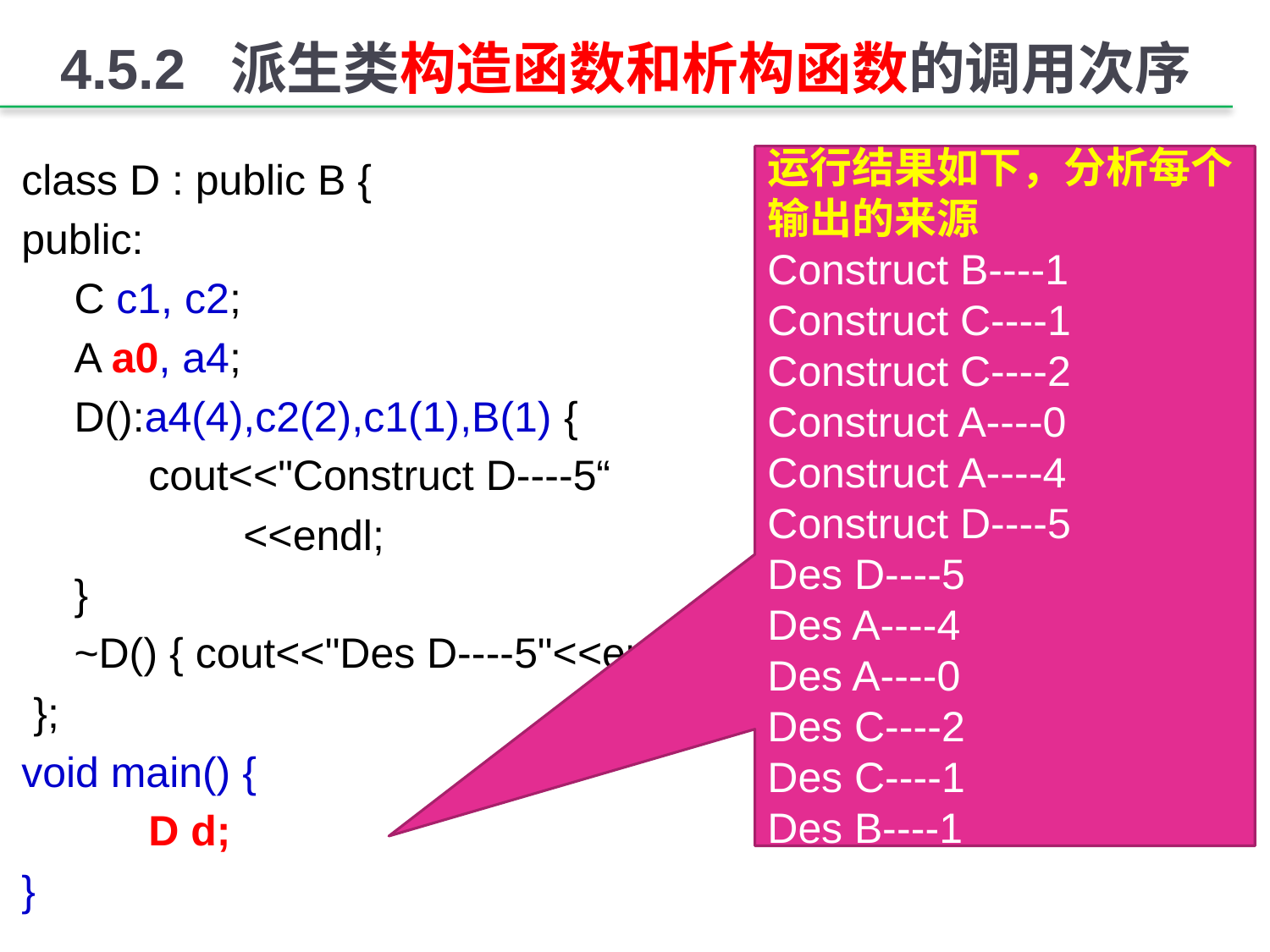

# 4.5.2  派生类构造函数和析构函数的调用次序
class D : public B {
public:
　C c1, c2;
　A a0, a4;
　D():a4(4),c2(2),c1(1),B(1) {
	cout<<"Construct D----5“
　　　　　<<endl;
　}
　~D() { cout<<"Des D----5"<<endl; }
 };
void main() {
	D d;
}
运行结果如下，分析每个输出的来源
Construct B----1
Construct C----1
Construct C----2
Construct A----0
Construct A----4
Construct D----5
Des D----5
Des A----4
Des A----0
Des C----2
Des C----1
Des B----1